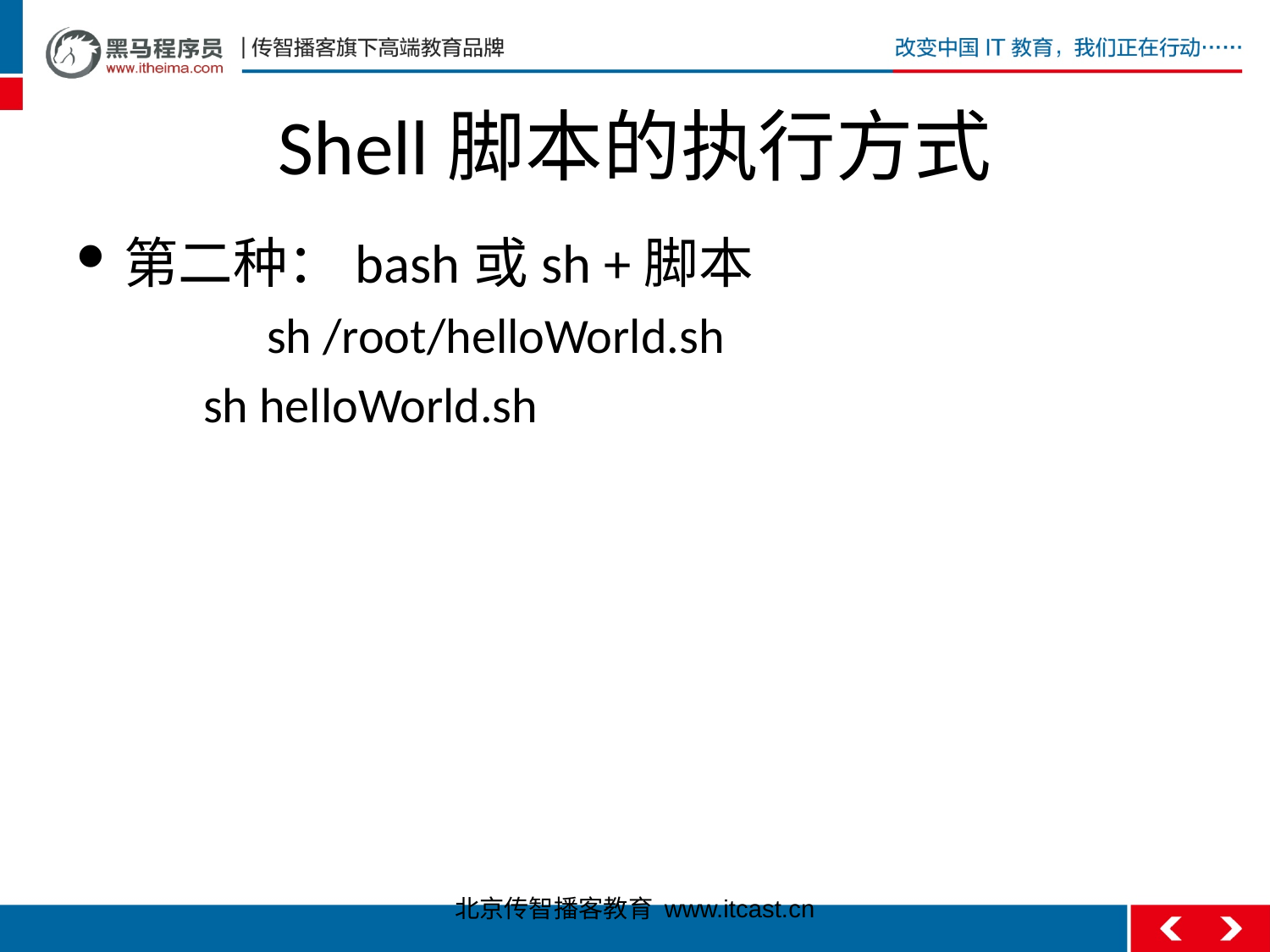

# Shell脚本的执行方式
第二种：bash或sh +脚本
	sh /root/helloWorld.sh
	sh helloWorld.sh
北京传智播客教育 www.itcast.cn